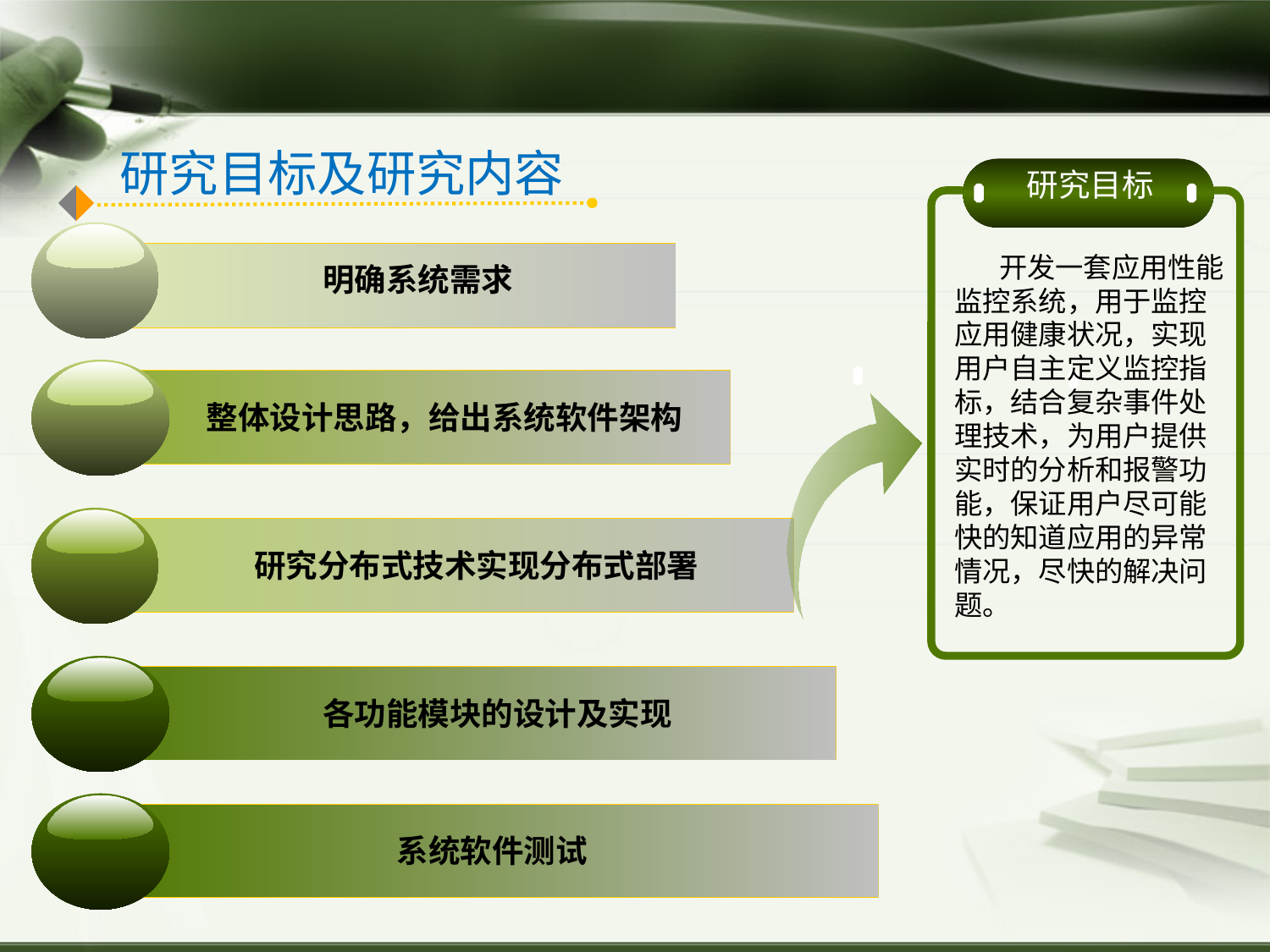

研究目标及研究内容

研究目标

      开发一套应用性能监控系统，用于监控应用健康状况，实现用户自主定义监控指标，结合复杂事件处理技术，为用户提供实时的分析和报警功能，保证用户尽可能快的知道应用的异常情况，尽快的解决问题。
明确系统需求

整体设计思路，给出系统软件架构

研究分布式技术实现分布式部署

各功能模块的设计及实现

系统软件测试